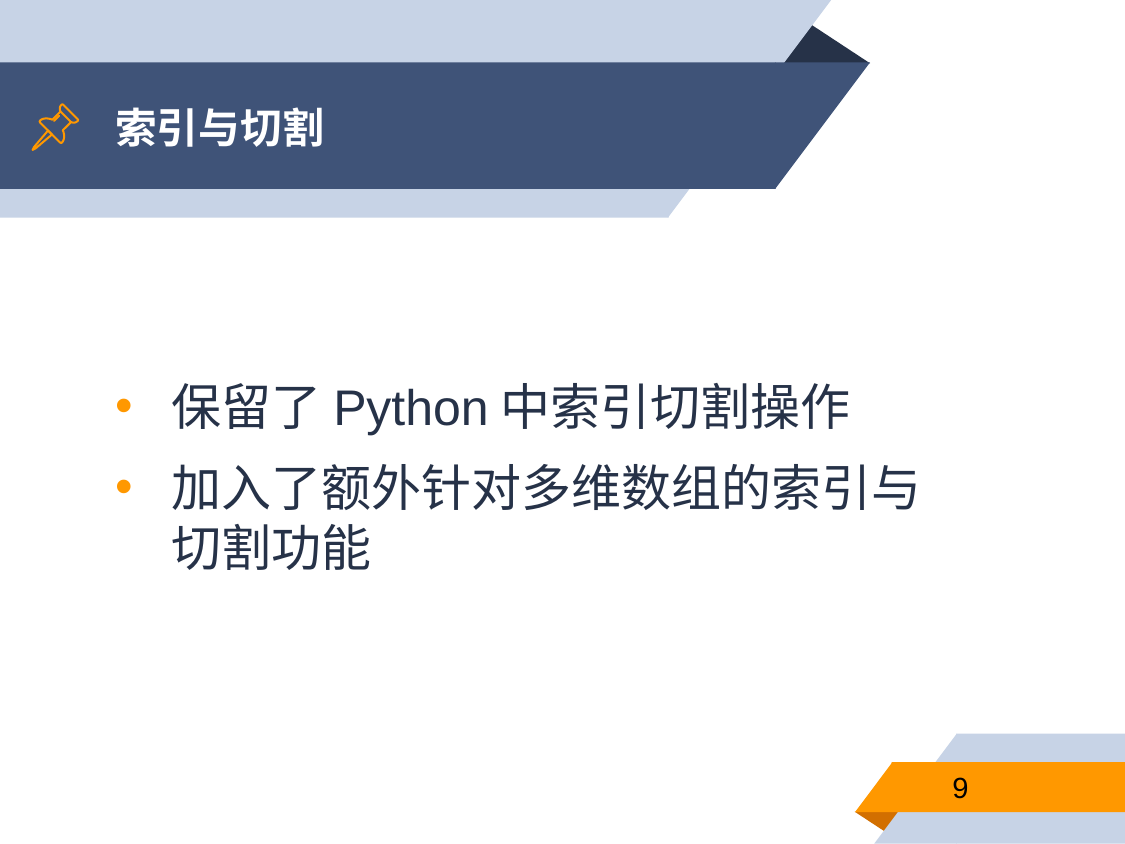

# 索引与切割
保留了Python中索引切割操作
加入了额外针对多维数组的索引与切割功能
9